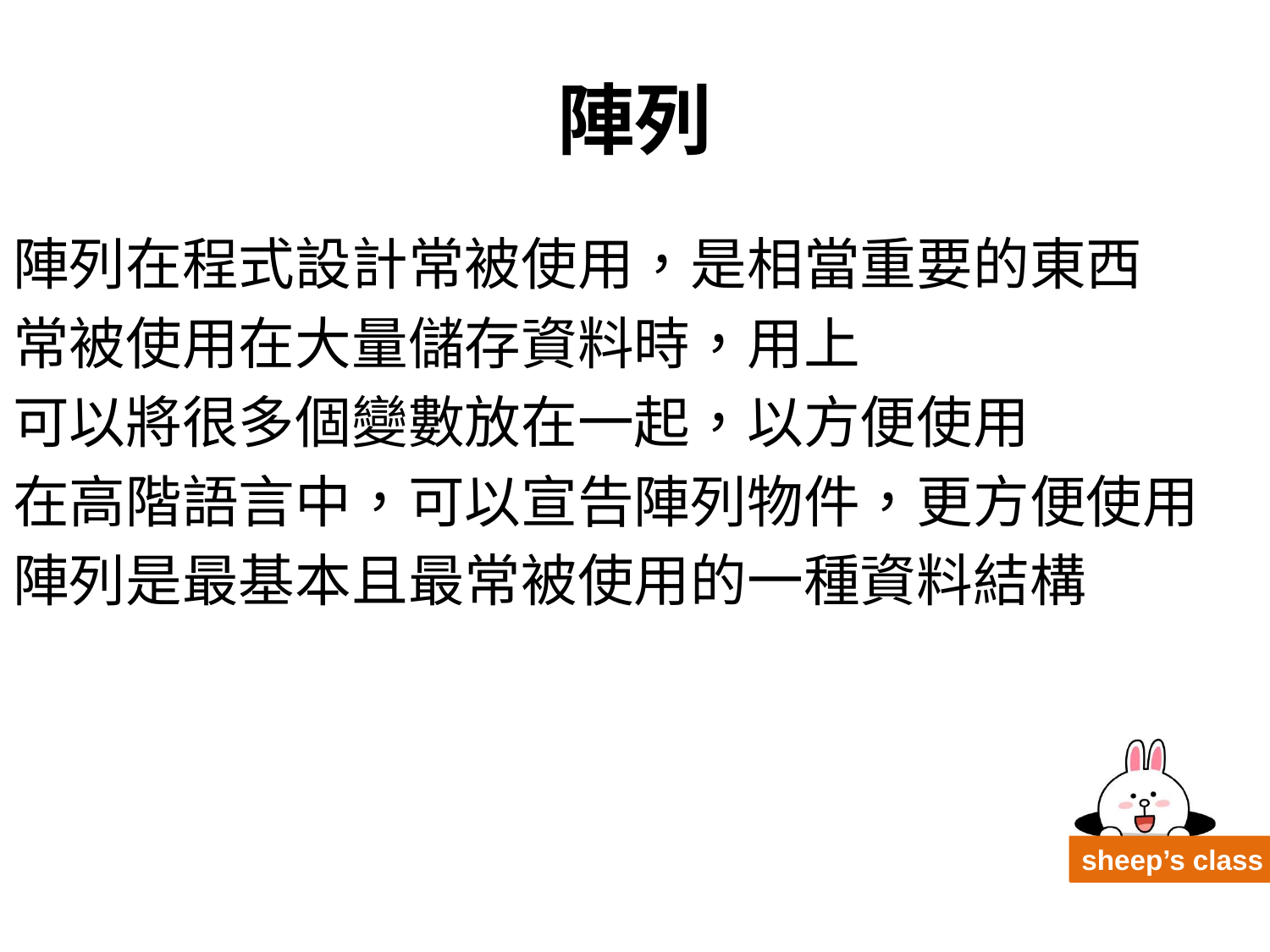

# 陣列
陣列在程式設計常被使用，是相當重要的東西
常被使用在大量儲存資料時，用上
可以將很多個變數放在一起，以方便使用
在高階語言中，可以宣告陣列物件，更方便使用
陣列是最基本且最常被使用的一種資料結構